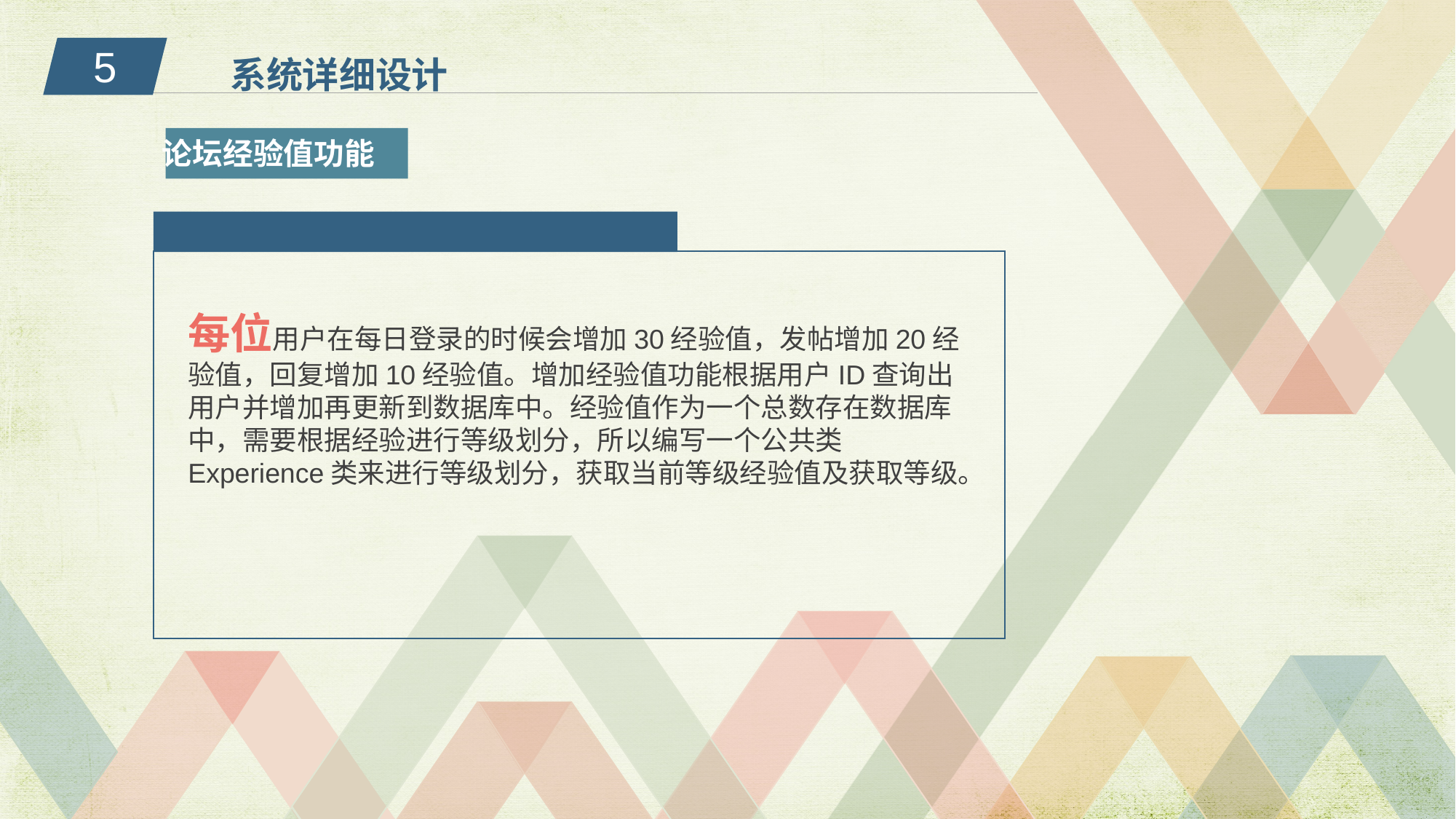

系统详细设计
5

论坛经验值功能

每位用户在每日登录的时候会增加30经验值，发帖增加20经验值，回复增加10经验值。增加经验值功能根据用户ID查询出用户并增加再更新到数据库中。经验值作为一个总数存在数据库中，需要根据经验进行等级划分，所以编写一个公共类Experience类来进行等级划分，获取当前等级经验值及获取等级。